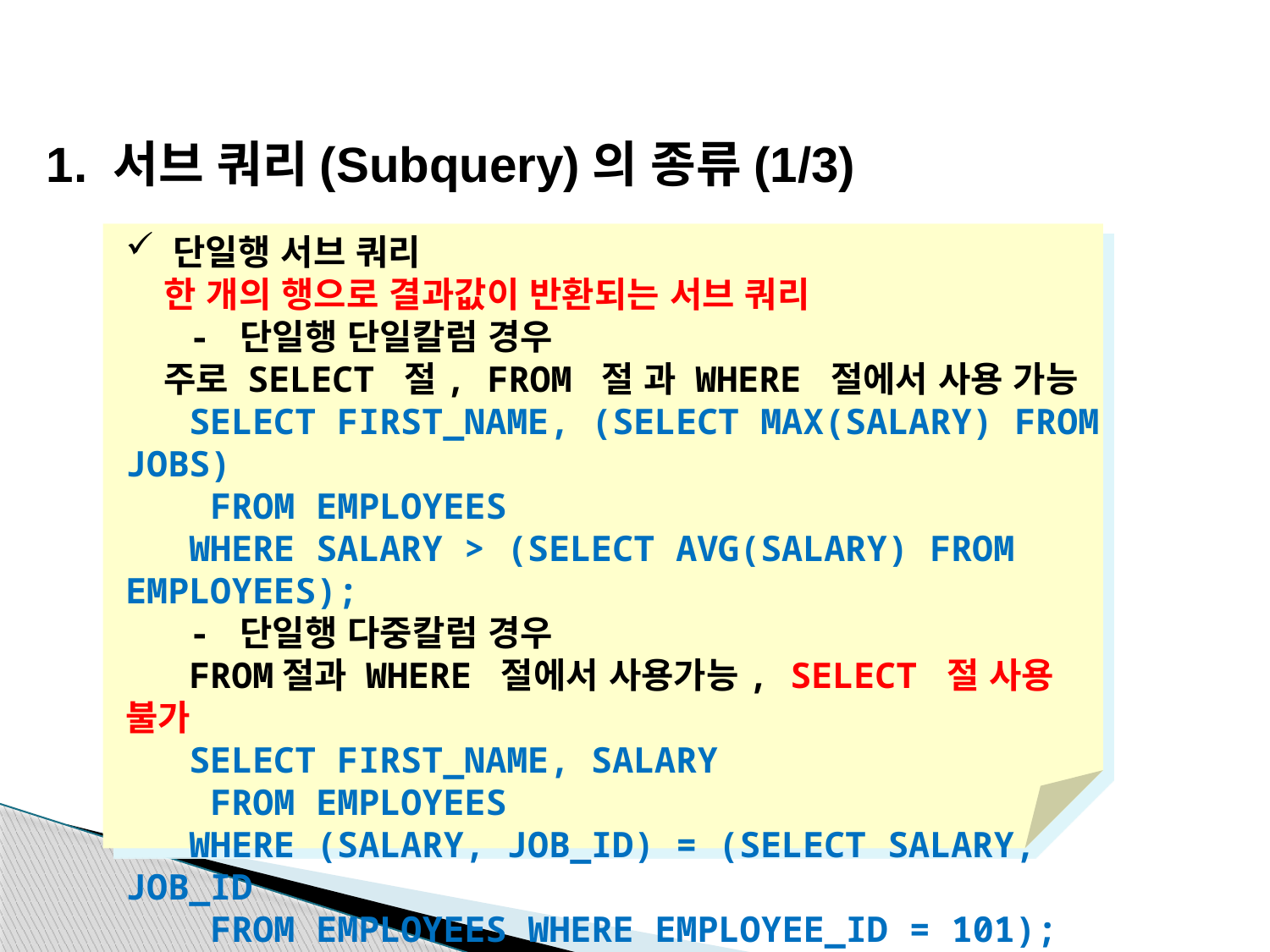

1. 서브 쿼리(Subquery)의 종류(1/3)
단일행 서브 쿼리
   한 개의 행으로 결과값이 반환되는 서브 쿼리
   - 단일행 단일칼럼 경우
   주로 SELECT 절, FROM 절 과 WHERE 절에서 사용 가능
   SELECT FIRST_NAME, (SELECT MAX(SALARY) FROM JOBS)
    FROM EMPLOYEES
   WHERE SALARY > (SELECT AVG(SALARY) FROM EMPLOYEES);
   - 단일행 다중칼럼 경우
   FROM절과 WHERE 절에서 사용가능, SELECT 절 사용 불가
   SELECT FIRST_NAME, SALARY
    FROM EMPLOYEES
   WHERE (SALARY, JOB_ID) = (SELECT SALARY, JOB_ID
    FROM EMPLOYEES WHERE EMPLOYEE_ID = 101);
※ 반드시 단일 행이 되는 조건을 기억하자